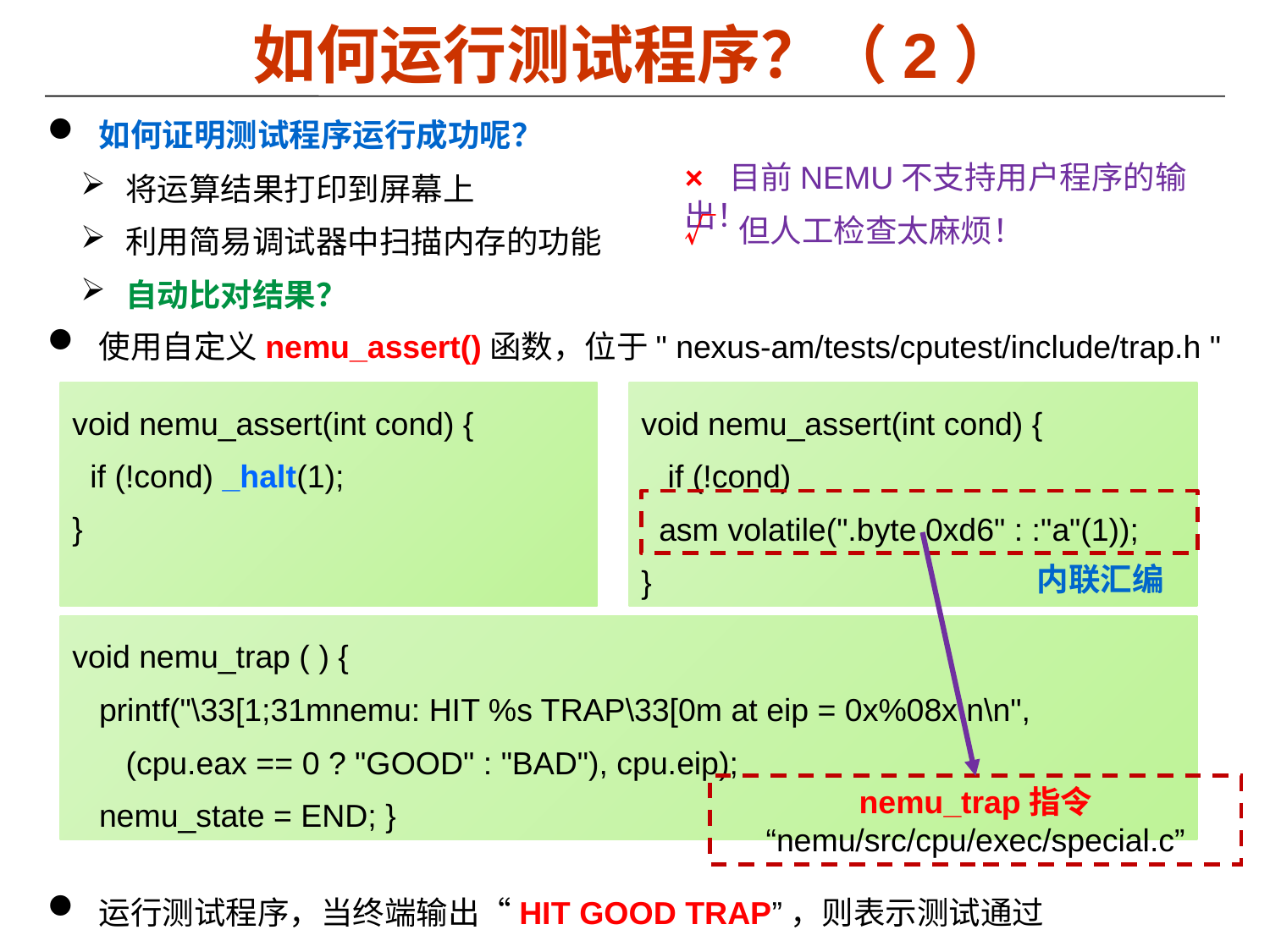

# 如何运行测试程序？（2）
 如何证明测试程序运行成功呢？
 将运算结果打印到屏幕上
 利用简易调试器中扫描内存的功能
 自动比对结果？
 使用自定义nemu_assert()函数，位于" nexus-am/tests/cputest/include/trap.h "
×  目前NEMU不支持用户程序的输出！
√  但人工检查太麻烦！
void nemu_assert(int cond) {
  if (!cond) _halt(1);
}

void nemu_assert(int cond) {
   if (!cond)
  asm volatile(".byte 0xd6" : :"a"(1));
}

内联汇编
void nemu_trap ( ) {
   printf("\33[1;31mnemu: HIT %s TRAP\33[0m at eip = 0x%08x\n\n",
      (cpu.eax == 0 ? "GOOD" : "BAD"), cpu.eip);
   nemu_state = END; }
nemu_trap指令
“nemu/src/cpu/exec/special.c”
 运行测试程序，当终端输出“HIT GOOD TRAP”，则表示测试通过